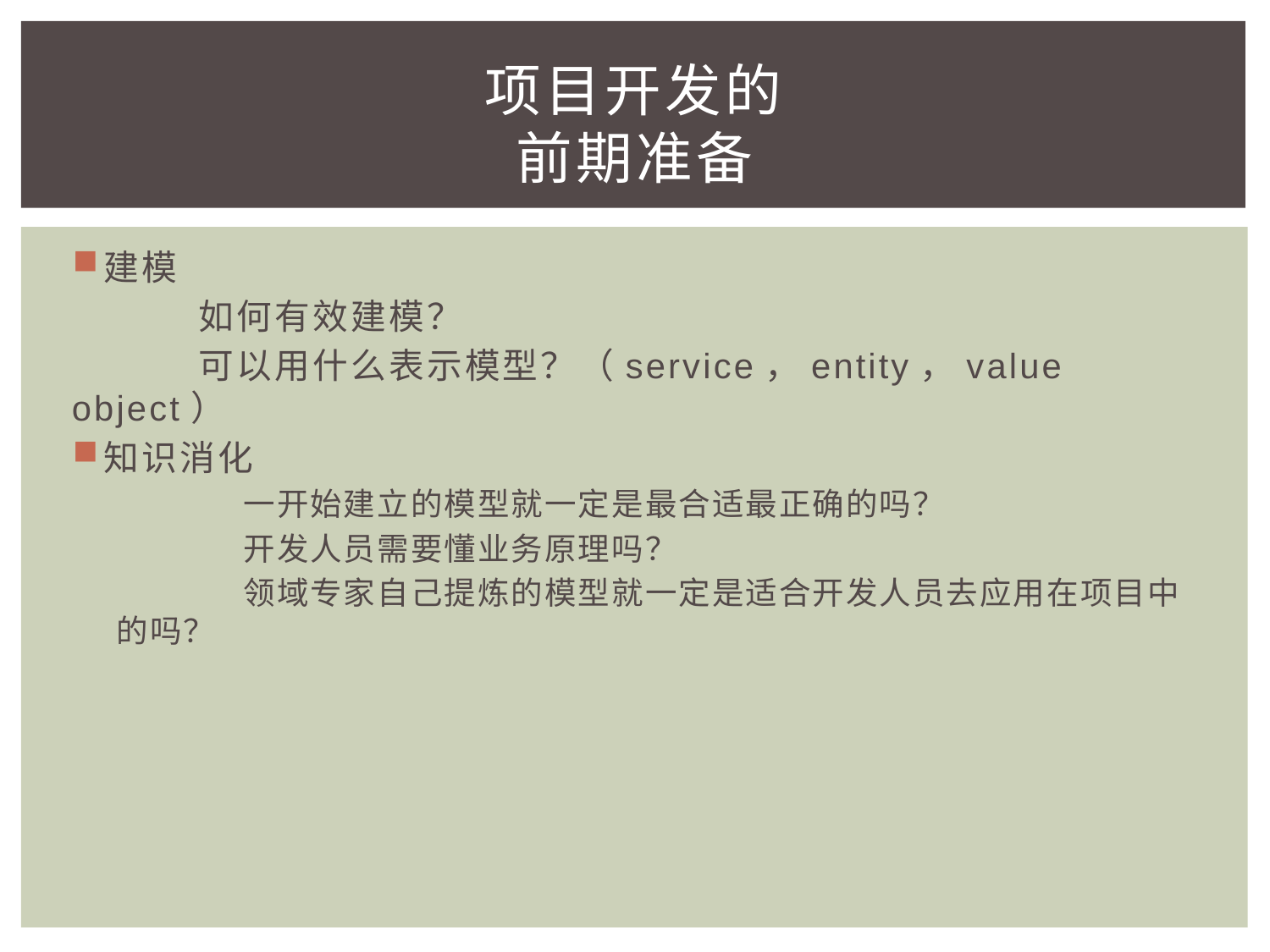

# 项目开发的 前期准备
建模
	如何有效建模？
	可以用什么表示模型？（service，entity，value object）
知识消化
	一开始建立的模型就一定是最合适最正确的吗？
	开发人员需要懂业务原理吗？
	领域专家自己提炼的模型就一定是适合开发人员去应用在项目中的吗？